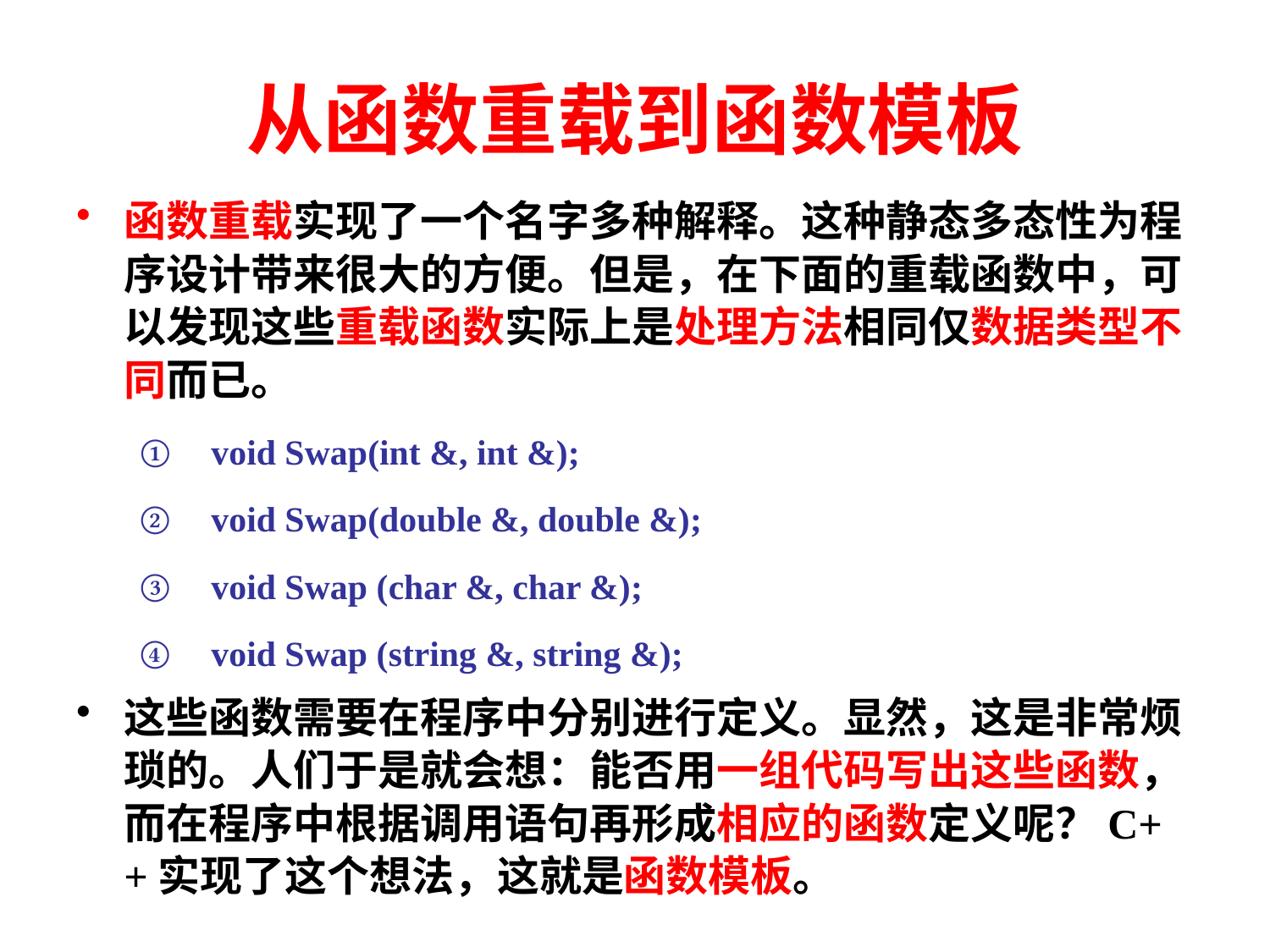

# 从函数重载到函数模板
函数重载实现了一个名字多种解释。这种静态多态性为程序设计带来很大的方便。但是，在下面的重载函数中，可以发现这些重载函数实际上是处理方法相同仅数据类型不同而已。
void Swap(int &, int &);
void Swap(double &, double &);
void Swap (char &, char &);
void Swap (string &, string &);
这些函数需要在程序中分别进行定义。显然，这是非常烦琐的。人们于是就会想：能否用一组代码写出这些函数，而在程序中根据调用语句再形成相应的函数定义呢？C++实现了这个想法，这就是函数模板。